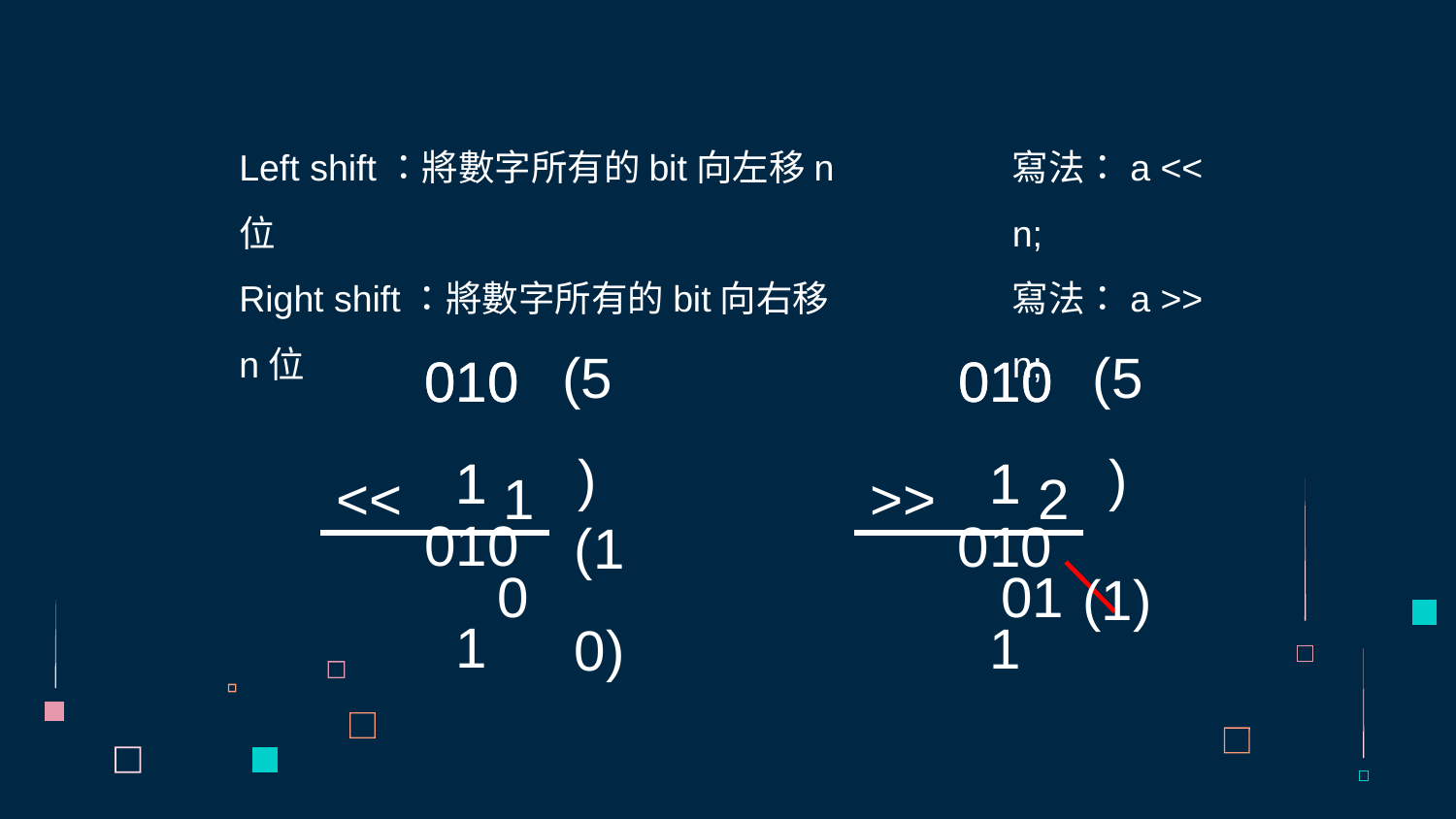

寫法：a << n;
寫法：a >> n;
Left shift：將數字所有的bit向左移n位
Right shift：將數字所有的bit向右移n位
(5)
0101
<<
1
(5)
0101
>>
2
0101
0101
0101
01
0
0101
(10)
(1)